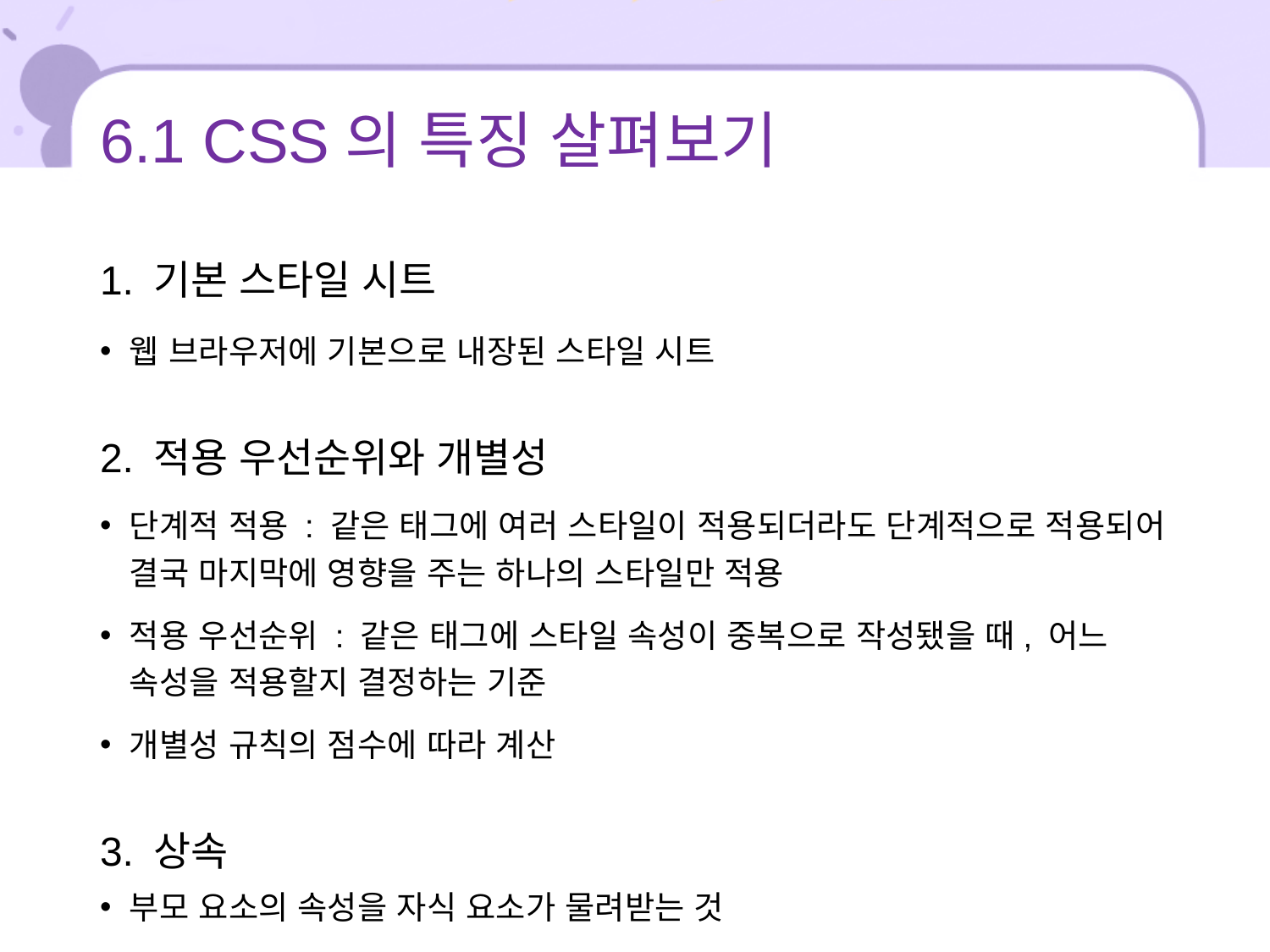

# 6.1 CSS의 특징 살펴보기
1. 기본 스타일 시트
웹 브라우저에 기본으로 내장된 스타일 시트

2. 적용 우선순위와 개별성
단계적 적용 : 같은 태그에 여러 스타일이 적용되더라도 단계적으로 적용되어 결국 마지막에 영향을 주는 하나의 스타일만 적용
적용 우선순위 : 같은 태그에 스타일 속성이 중복으로 작성됐을 때, 어느 속성을 적용할지 결정하는 기준
개별성 규칙의 점수에 따라 계산

3. 상속
부모 요소의 속성을 자식 요소가 물려받는 것